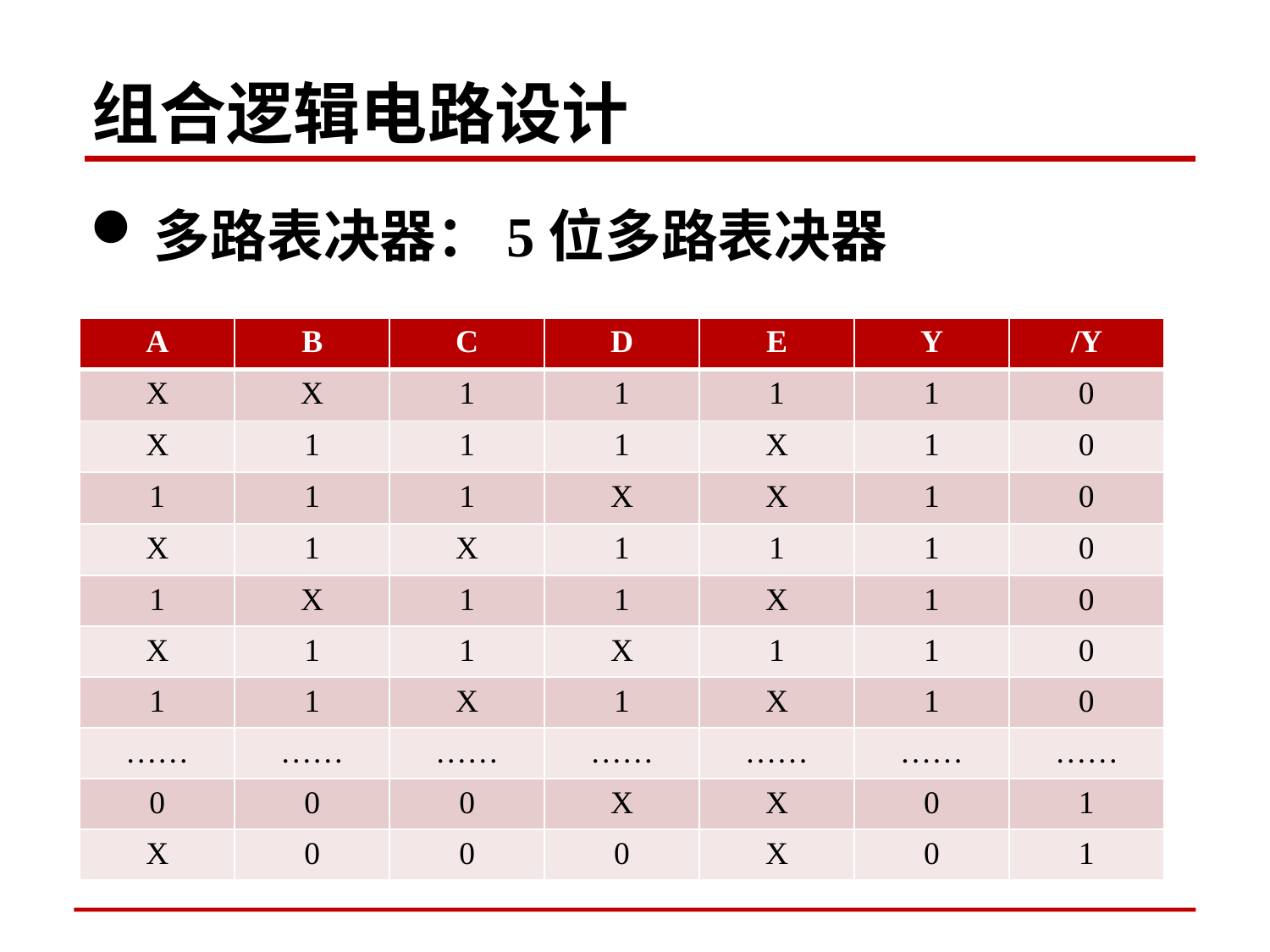

组合逻辑电路设计
多路表决器：5位多路表决器
| A | B | C | D | E | Y | /Y |
| --- | --- | --- | --- | --- | --- | --- |
| X | X | 1 | 1 | 1 | 1 | 0 |
| X | 1 | 1 | 1 | X | 1 | 0 |
| 1 | 1 | 1 | X | X | 1 | 0 |
| X | 1 | X | 1 | 1 | 1 | 0 |
| 1 | X | 1 | 1 | X | 1 | 0 |
| X | 1 | 1 | X | 1 | 1 | 0 |
| 1 | 1 | X | 1 | X | 1 | 0 |
| …… | …… | …… | …… | …… | …… | …… |
| 0 | 0 | 0 | X | X | 0 | 1 |
| X | 0 | 0 | 0 | X | 0 | 1 |